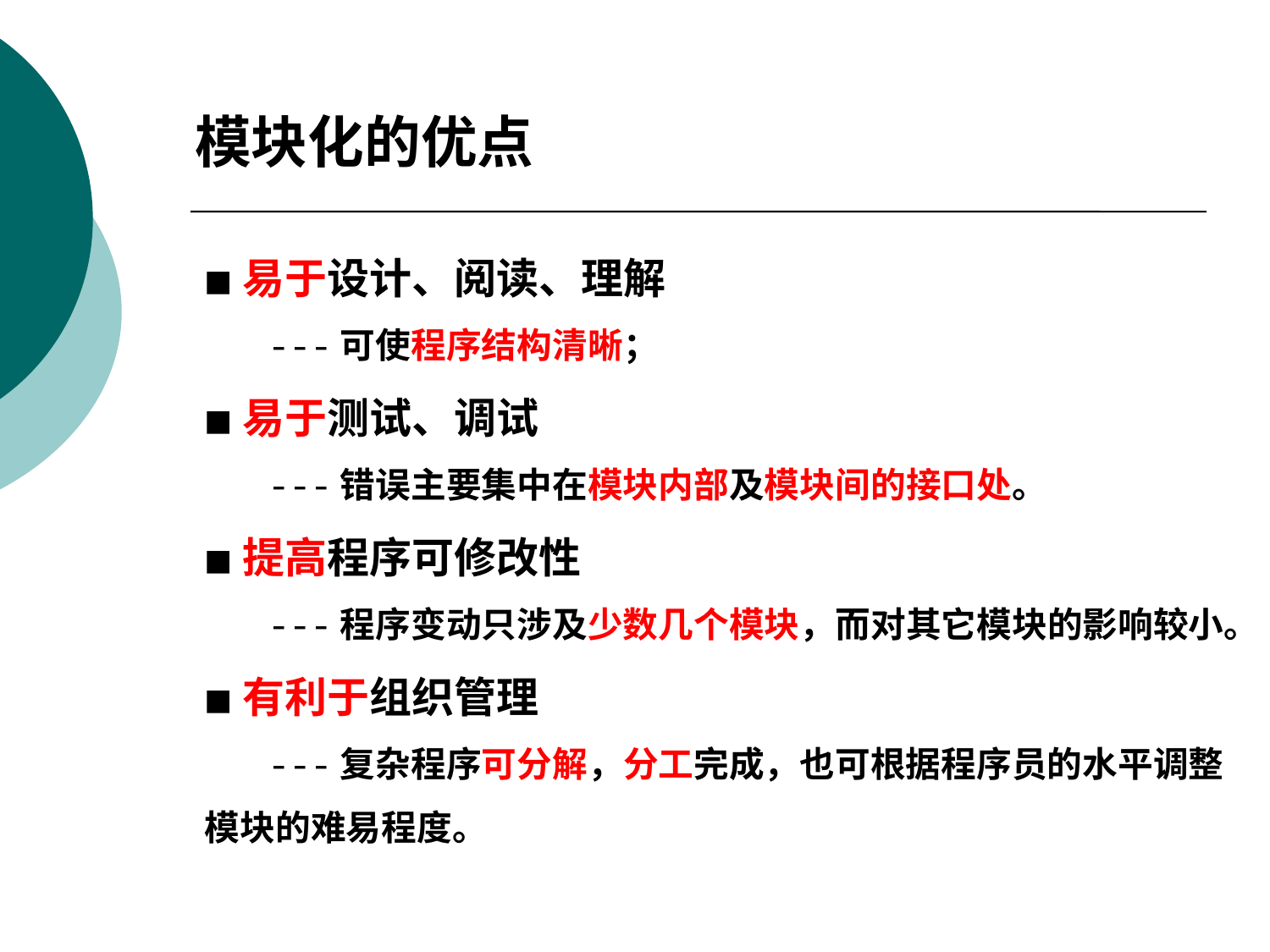

模块化的优点
■ 易于设计、阅读、理解
   ---可使程序结构清晰；
■ 易于测试、调试
   ---错误主要集中在模块内部及模块间的接口处。
■ 提高程序可修改性
   ---程序变动只涉及少数几个模块，而对其它模块的影响较小。
■ 有利于组织管理
   ---复杂程序可分解，分工完成，也可根据程序员的水平调整模块的难易程度。